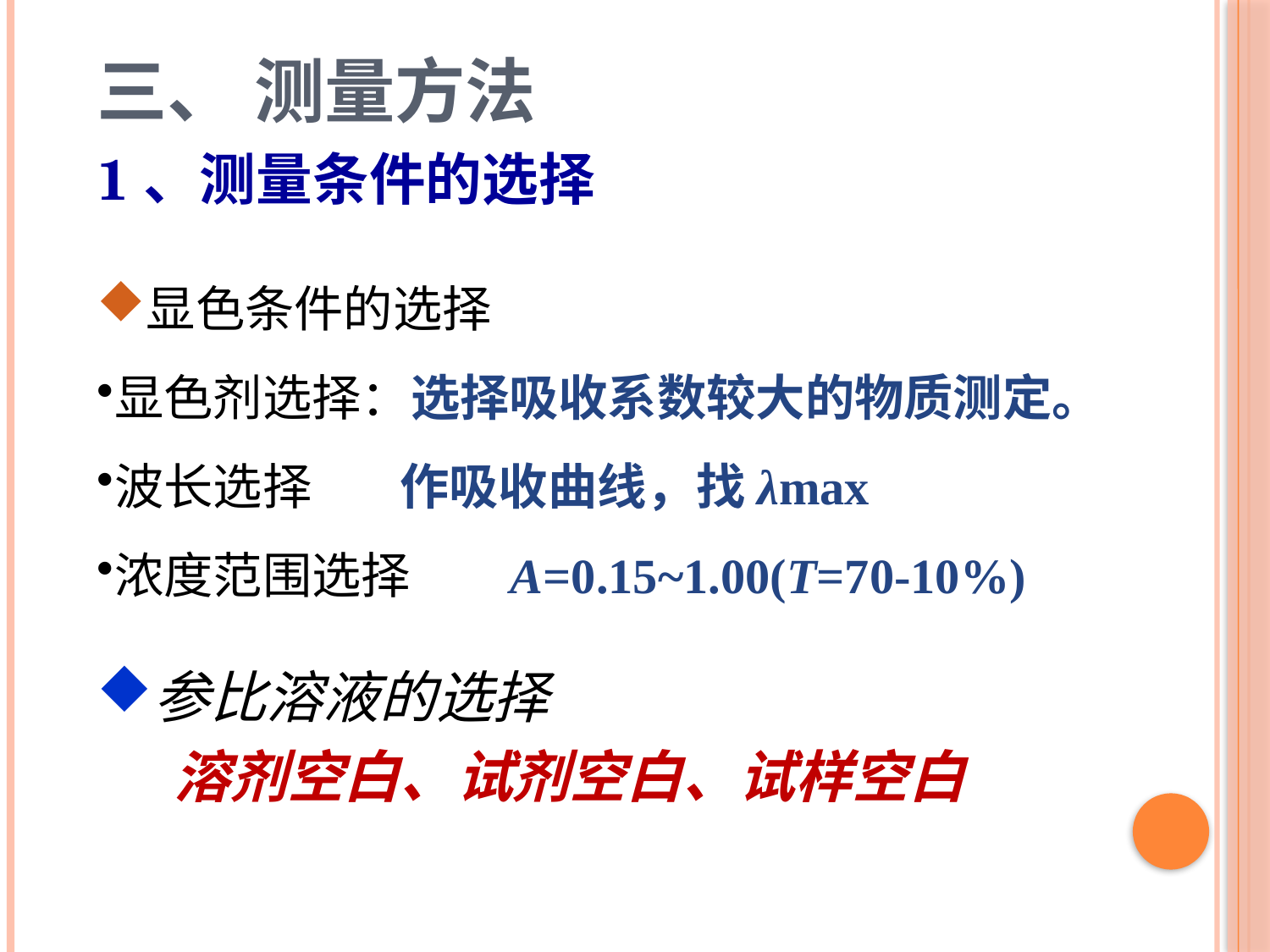

# 三、 测量方法
1、测量条件的选择
显色条件的选择
显色剂选择：选择吸收系数较大的物质测定。
波长选择        作吸收曲线，找λmax
浓度范围选择        A=0.15~1.00(T=70-10%)
参比溶液的选择
     溶剂空白、试剂空白、试样空白